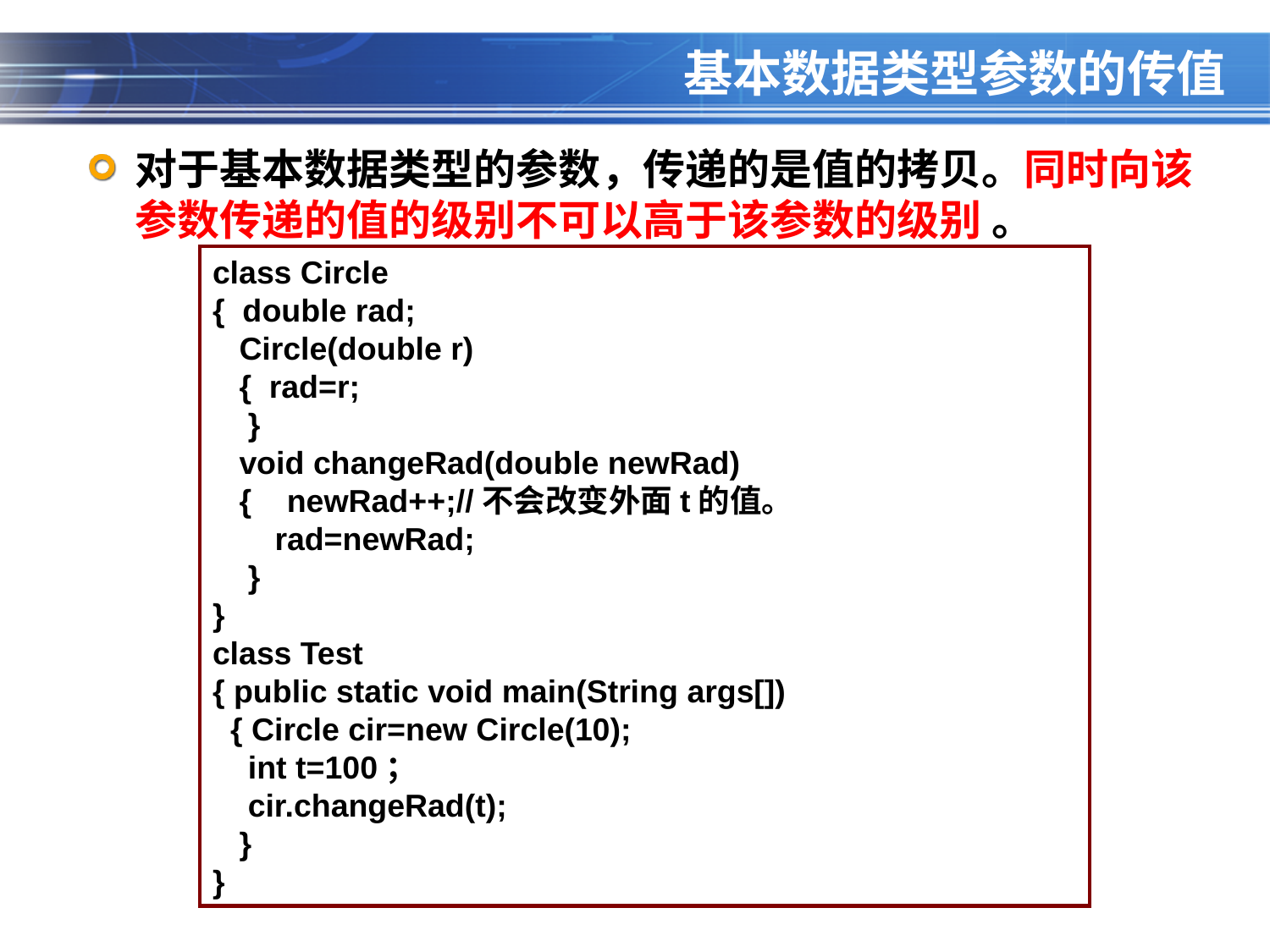

# 基本数据类型参数的传值
对于基本数据类型的参数，传递的是值的拷贝。同时向该参数传递的值的级别不可以高于该参数的级别 。
class Circle
{  double rad;
   Circle(double r)
   {  rad=r;
    }
   void changeRad(double newRad)
   {    newRad++;//不会改变外面t的值。
       rad=newRad;
    }
}
class Test
{ public static void main(String args[])
  { Circle cir=new Circle(10);
    int t=100；
    cir.changeRad(t);
   }
}